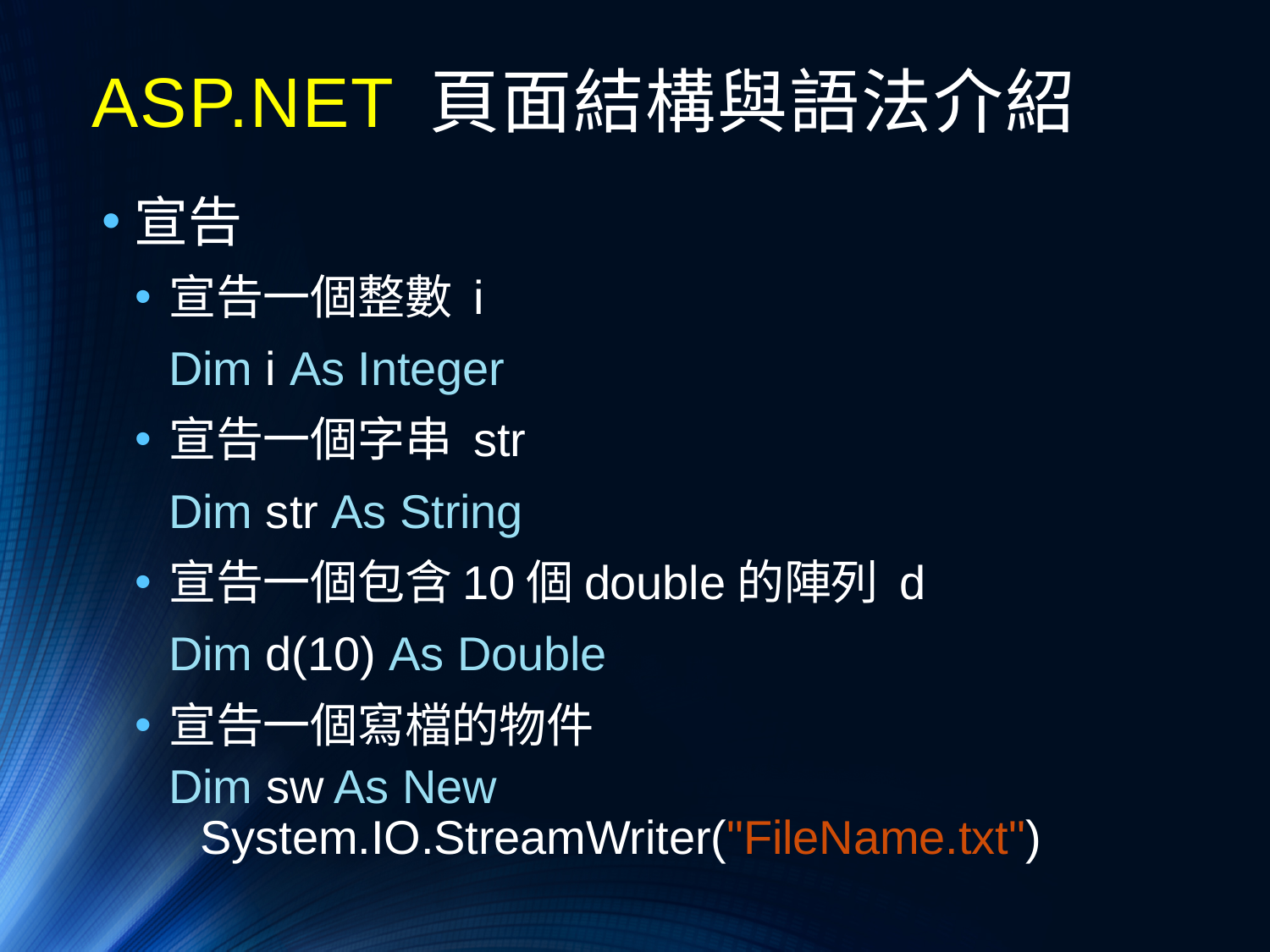

# ASP.NET 頁面結構與語法介紹
宣告
宣告一個整數 i
	Dim i As Integer
宣告一個字串 str
	Dim str As String
宣告一個包含10個double的陣列 d
	Dim d(10) As Double
宣告一個寫檔的物件
Dim sw As New System.IO.StreamWriter("FileName.txt")